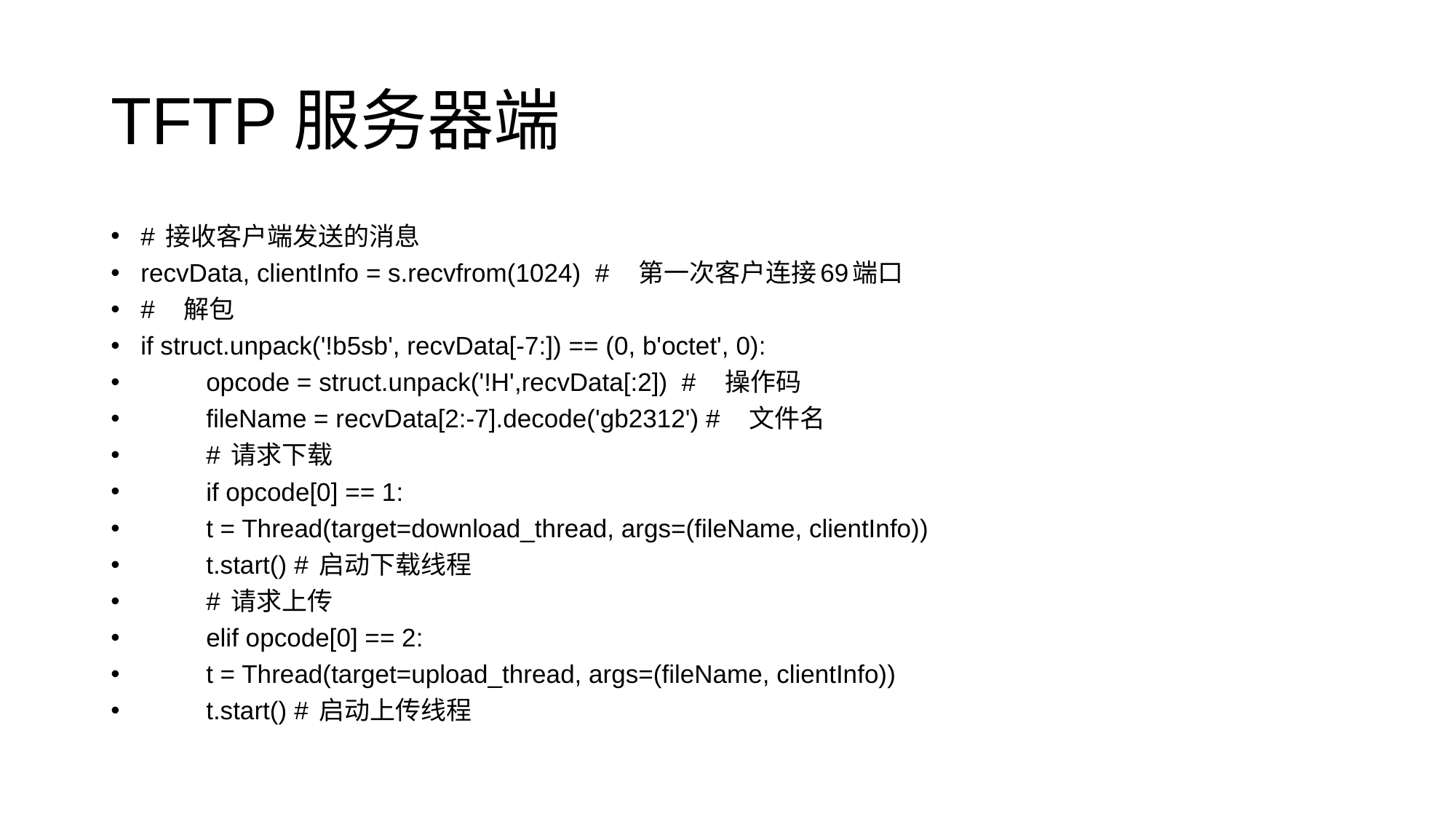

# TFTP服务器端
# 接收客户端发送的消息
recvData, clientInfo = s.recvfrom(1024)  #　第一次客户连接69端口
#　解包
if struct.unpack('!b5sb', recvData[-7:]) == (0, b'octet', 0):
	opcode = struct.unpack('!H',recvData[:2])  #　操作码
	fileName = recvData[2:-7].decode('gb2312') #　文件名
	# 请求下载
	if opcode[0] == 1:
		t = Thread(target=download_thread, args=(fileName, clientInfo))
		t.start() # 启动下载线程
	# 请求上传
	elif opcode[0] == 2:
		t = Thread(target=upload_thread, args=(fileName, clientInfo))
		t.start() # 启动上传线程